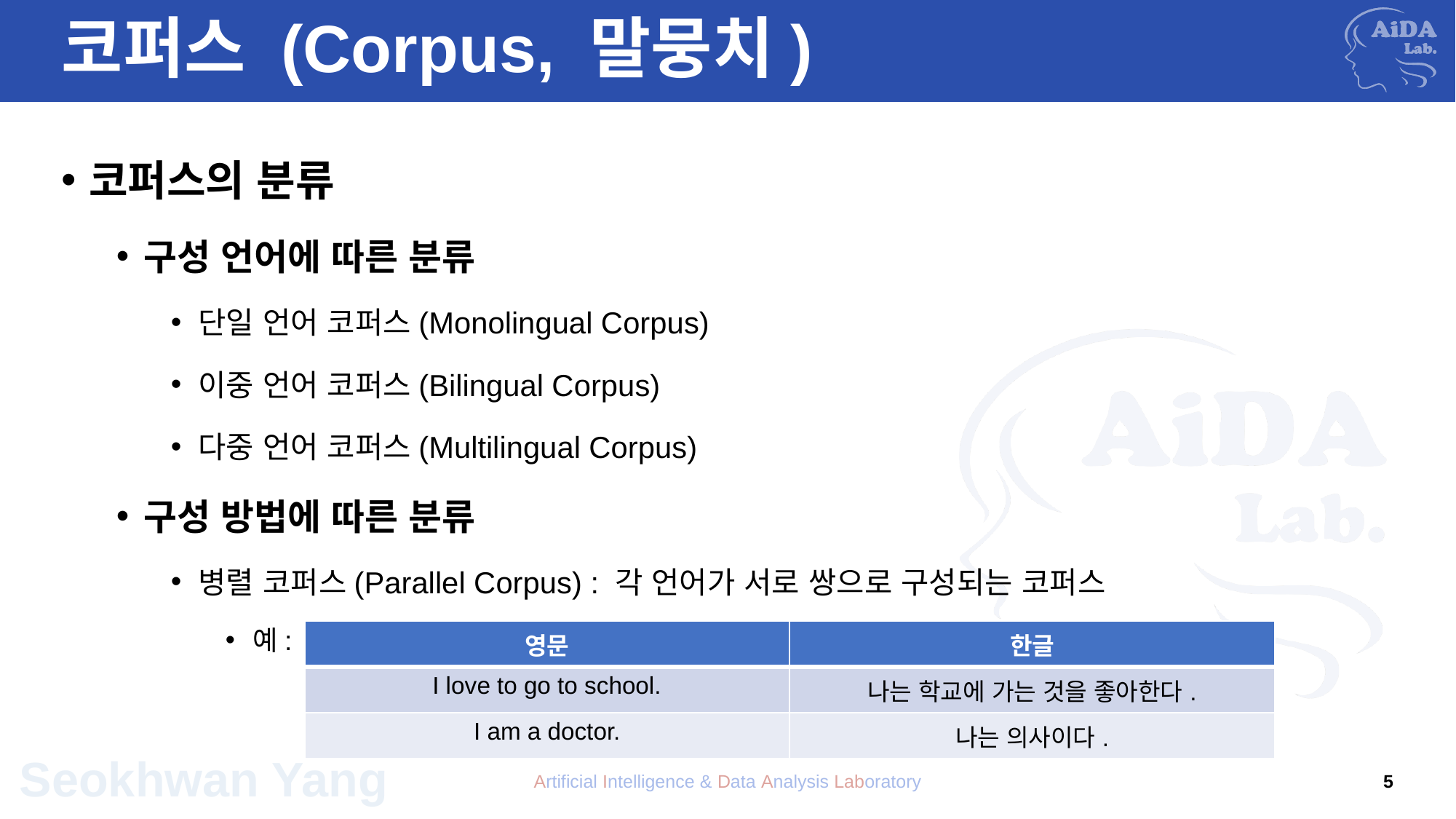

# 코퍼스 (Corpus, 말뭉치)
코퍼스의 분류
구성 언어에 따른 분류
단일 언어 코퍼스(Monolingual Corpus)
이중 언어 코퍼스(Bilingual Corpus)
다중 언어 코퍼스(Multilingual Corpus)
구성 방법에 따른 분류
병렬 코퍼스(Parallel Corpus) : 각 언어가 서로 쌍으로 구성되는 코퍼스
예:

| 영문 | 한글 |
| --- | --- |
| I love to go to school. | 나는 학교에 가는 것을 좋아한다. |
| I am a doctor. | 나는 의사이다. |
Artificial Intelligence & Data Analysis Laboratory
5